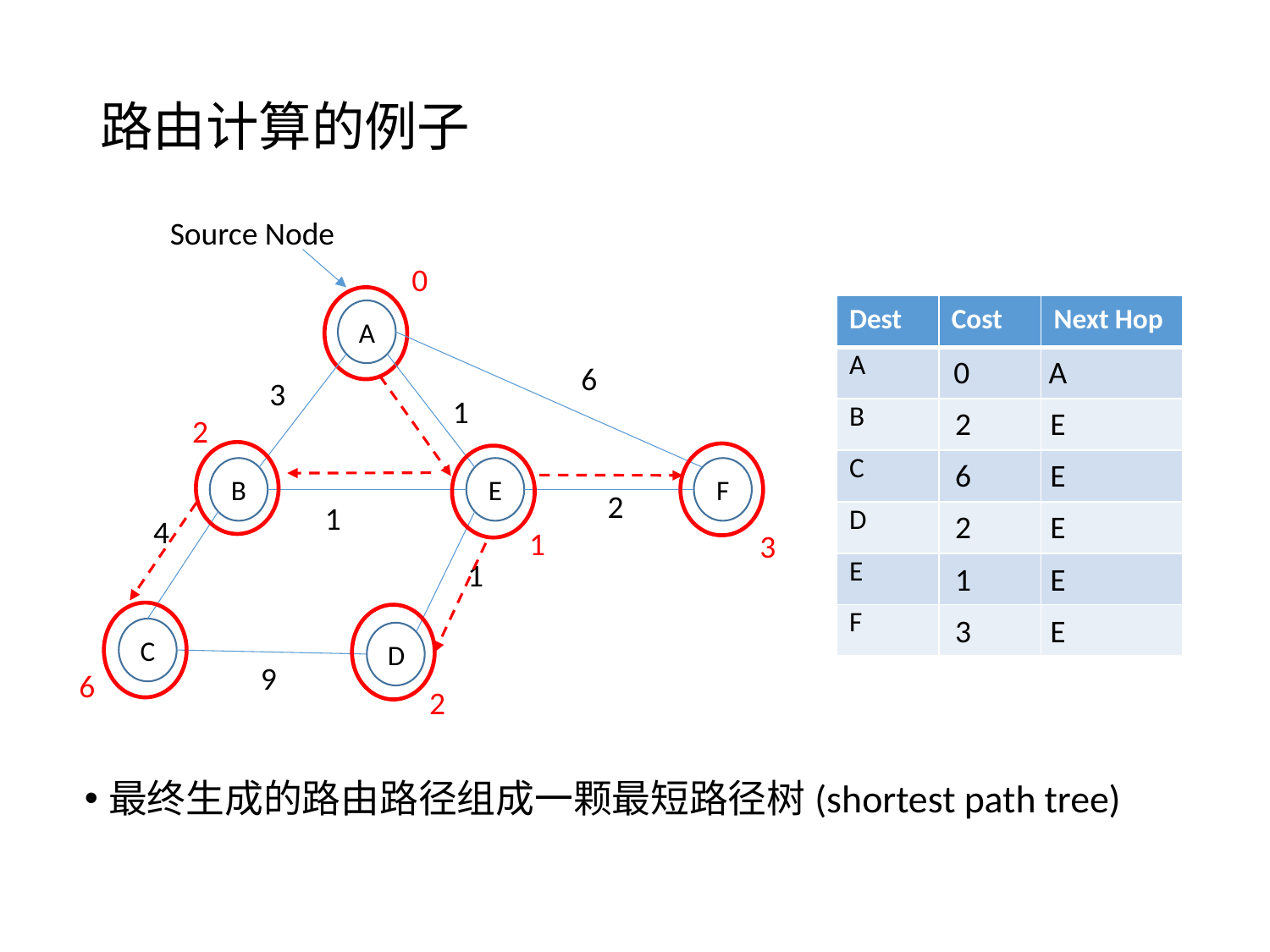

# 路由计算的例子
Source Node
A
6
3
1
B
E
F
2
1
4
1
C
D
9
0

| Dest | Cost | Next Hop |
| --- | --- | --- |
| A |  |  |
| B |  |  |
| C |  |  |
| D |  |  |
| E |  |  |
| F |  |  |
0           A
2           E
2

6           E
2           E
1
3
1           E

3           E

6
2
最终生成的路由路径组成一颗最短路径树(shortest path tree)
23